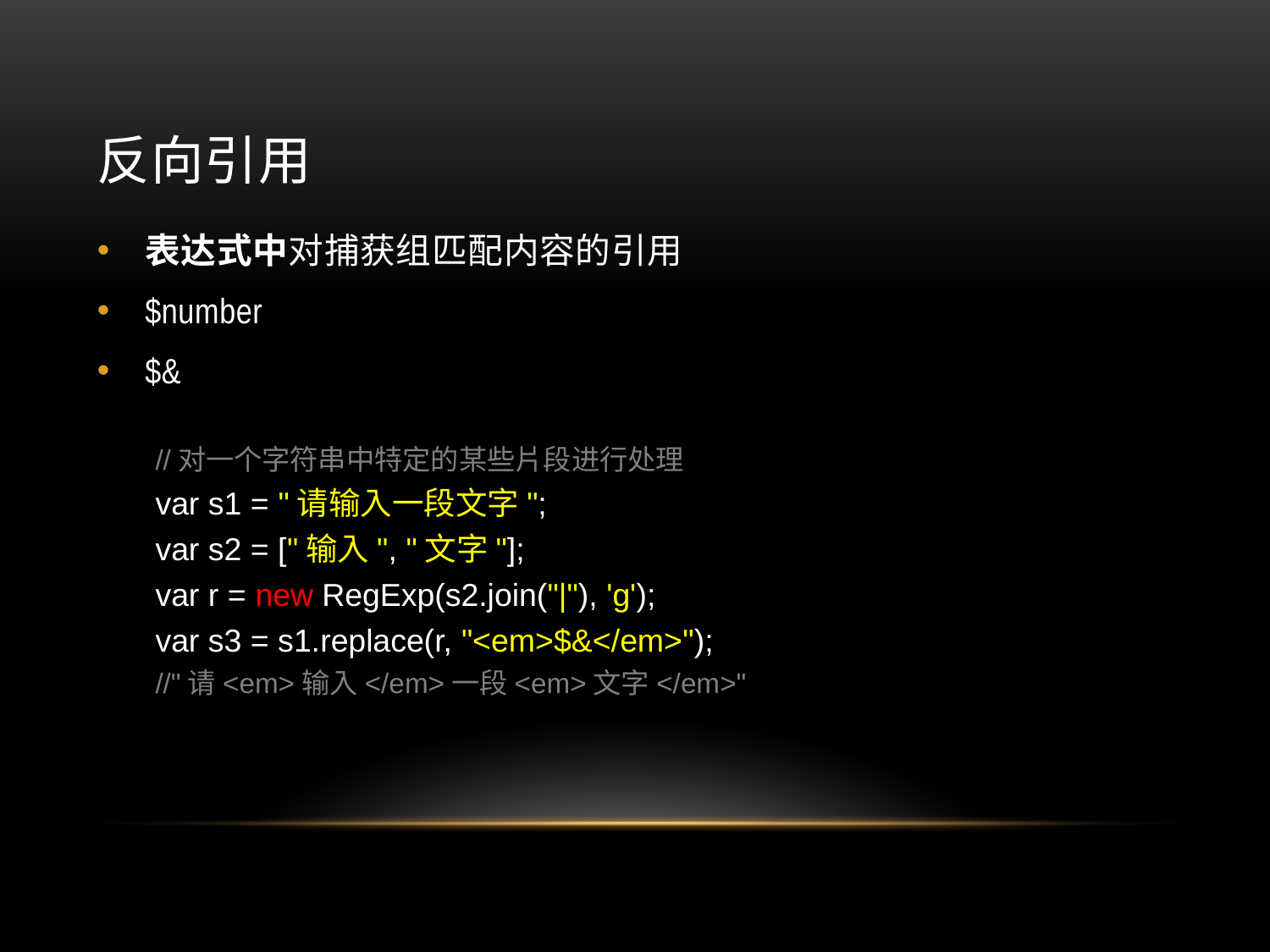

# 反向引用
表达式中对捕获组匹配内容的引用
$number
$&

//对一个字符串中特定的某些片段进行处理
var s1 = "请输入一段文字";
var s2 = ["输入", "文字"];
var r = new RegExp(s2.join("|"), 'g');
var s3 = s1.replace(r, "<em>$&</em>");
//"请<em>输入</em>一段<em>文字</em>"